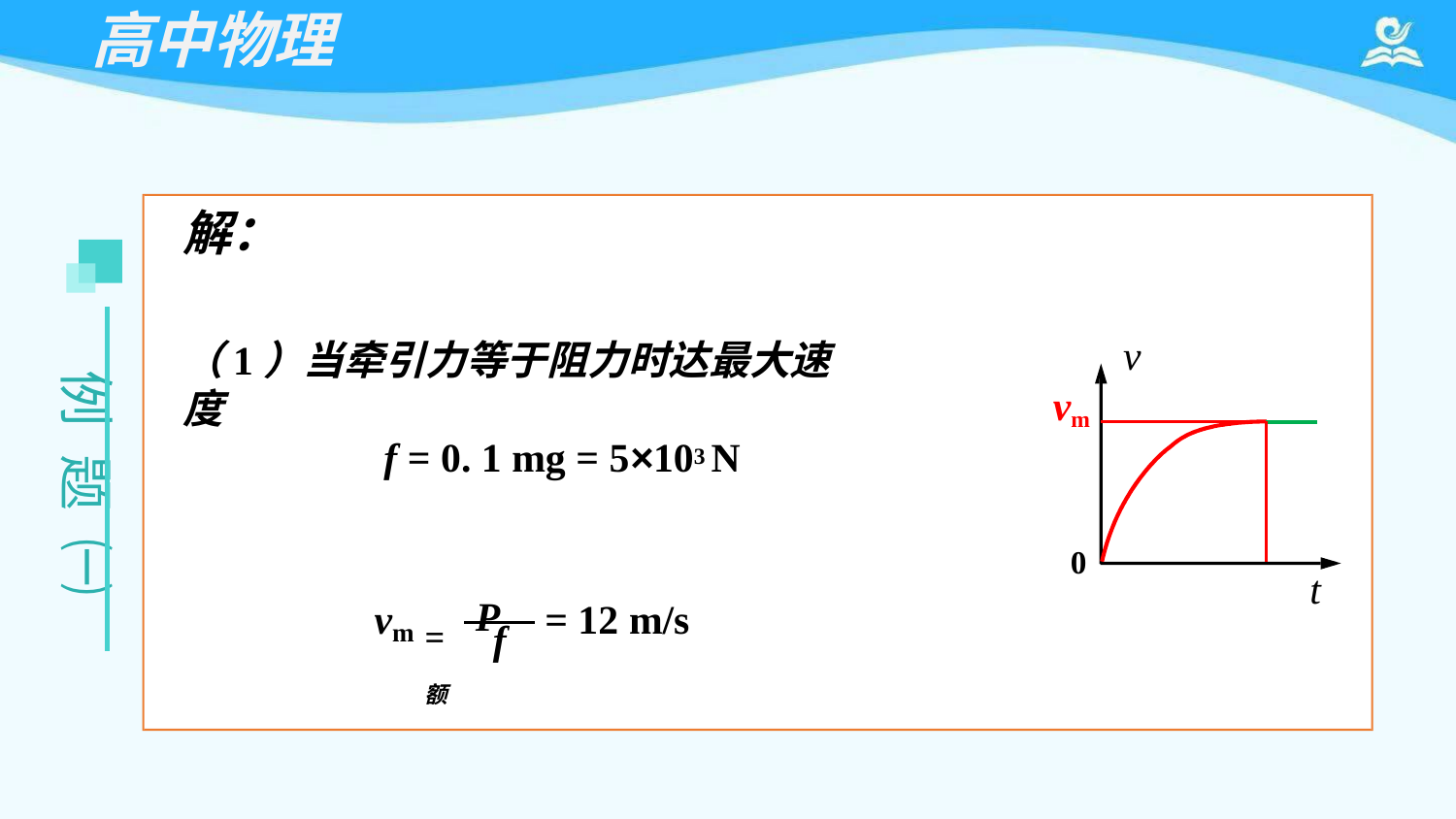

# 高中物理

解：

v
（1）当牵引力等于阻力时达最大速度

例
vm

f = 0. 1 mg = 5×103 N
题
㈠
0

t
=	P额
v
= 12 m/s
f
m